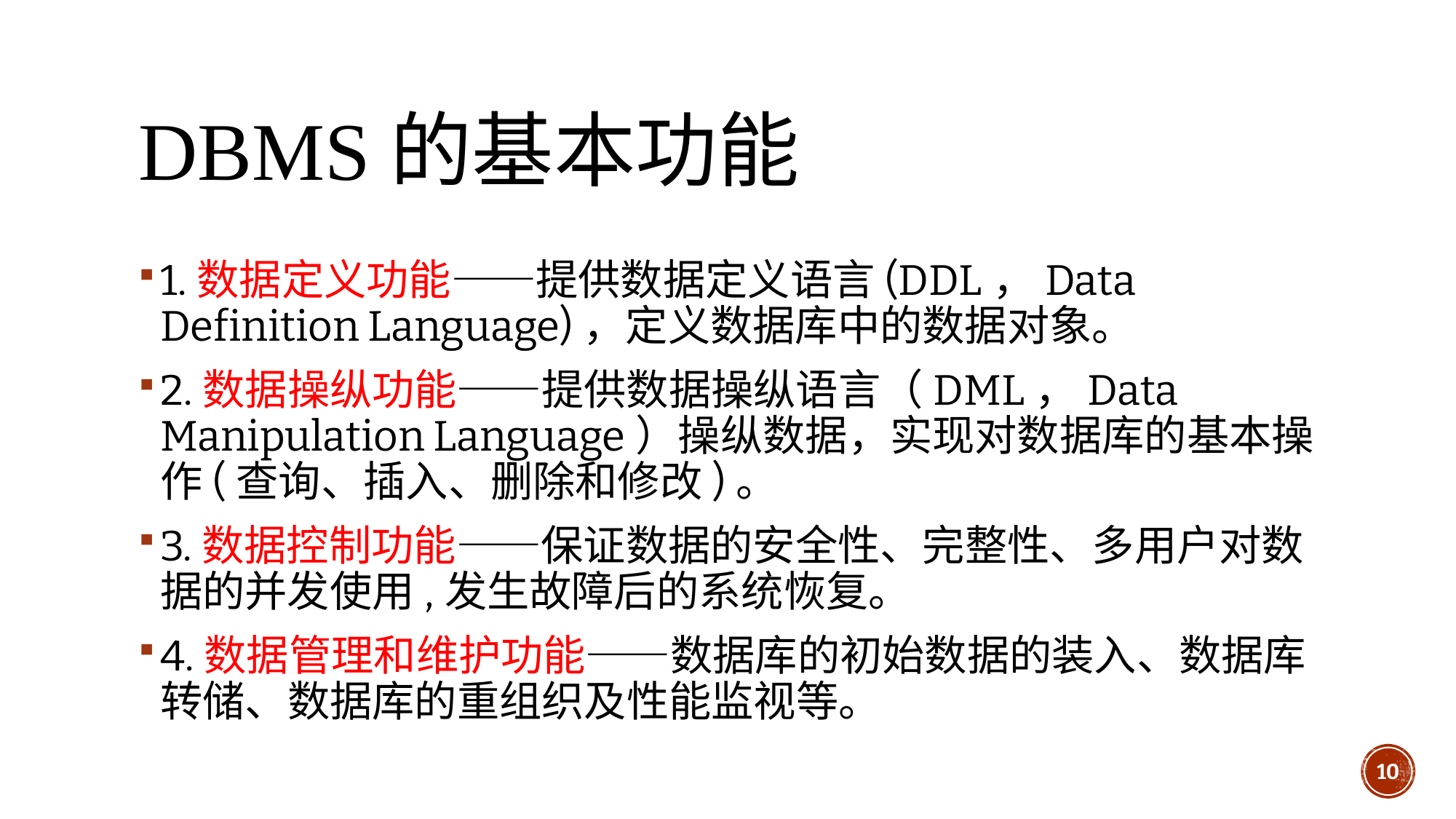

# DBMS的基本功能
1.数据定义功能——提供数据定义语言(DDL，Data Definition Language)，定义数据库中的数据对象。
2.数据操纵功能——提供数据操纵语言（DML，Data Manipulation Language）操纵数据，实现对数据库的基本操作(查询、插入、删除和修改)。
3.数据控制功能——保证数据的安全性、完整性、多用户对数据的并发使用,发生故障后的系统恢复。
4.数据管理和维护功能——数据库的初始数据的装入、数据库转储、数据库的重组织及性能监视等。

10